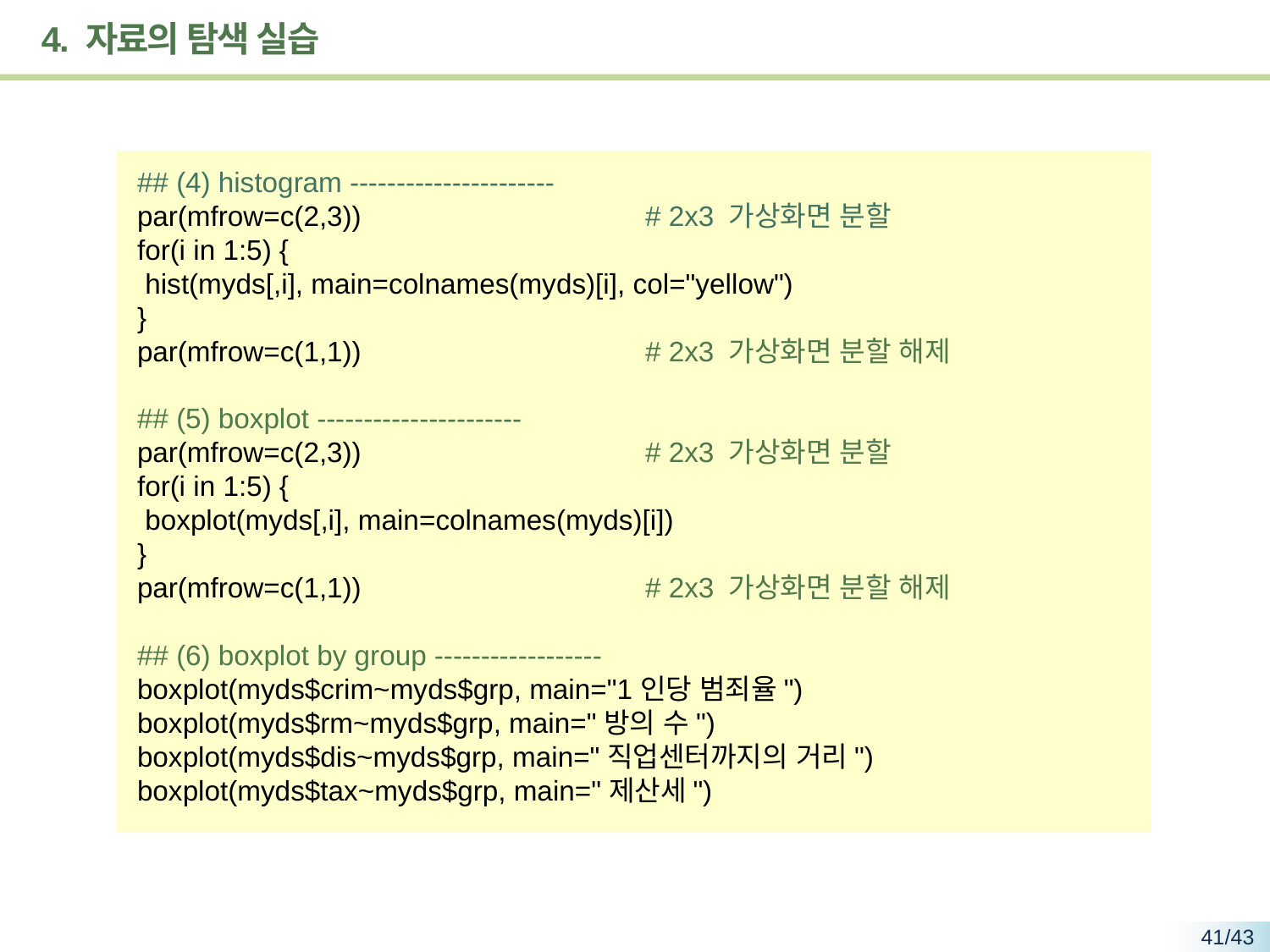

# 4. 자료의 탐색 실습

## (4) histogram ----------------------
par(mfrow=c(2,3)) 			# 2x3 가상화면 분할
for(i in 1:5) {
 hist(myds[,i], main=colnames(myds)[i], col="yellow")
}
par(mfrow=c(1,1)) 			# 2x3 가상화면 분할 해제

## (5) boxplot ----------------------
par(mfrow=c(2,3)) 			# 2x3 가상화면 분할
for(i in 1:5) {
 boxplot(myds[,i], main=colnames(myds)[i])
}
par(mfrow=c(1,1)) 			# 2x3 가상화면 분할 해제

## (6) boxplot by group ------------------
boxplot(myds$crim~myds$grp, main="1인당 범죄율")
boxplot(myds$rm~myds$grp, main="방의 수")
boxplot(myds$dis~myds$grp, main="직업센터까지의 거리")
boxplot(myds$tax~myds$grp, main="제산세")